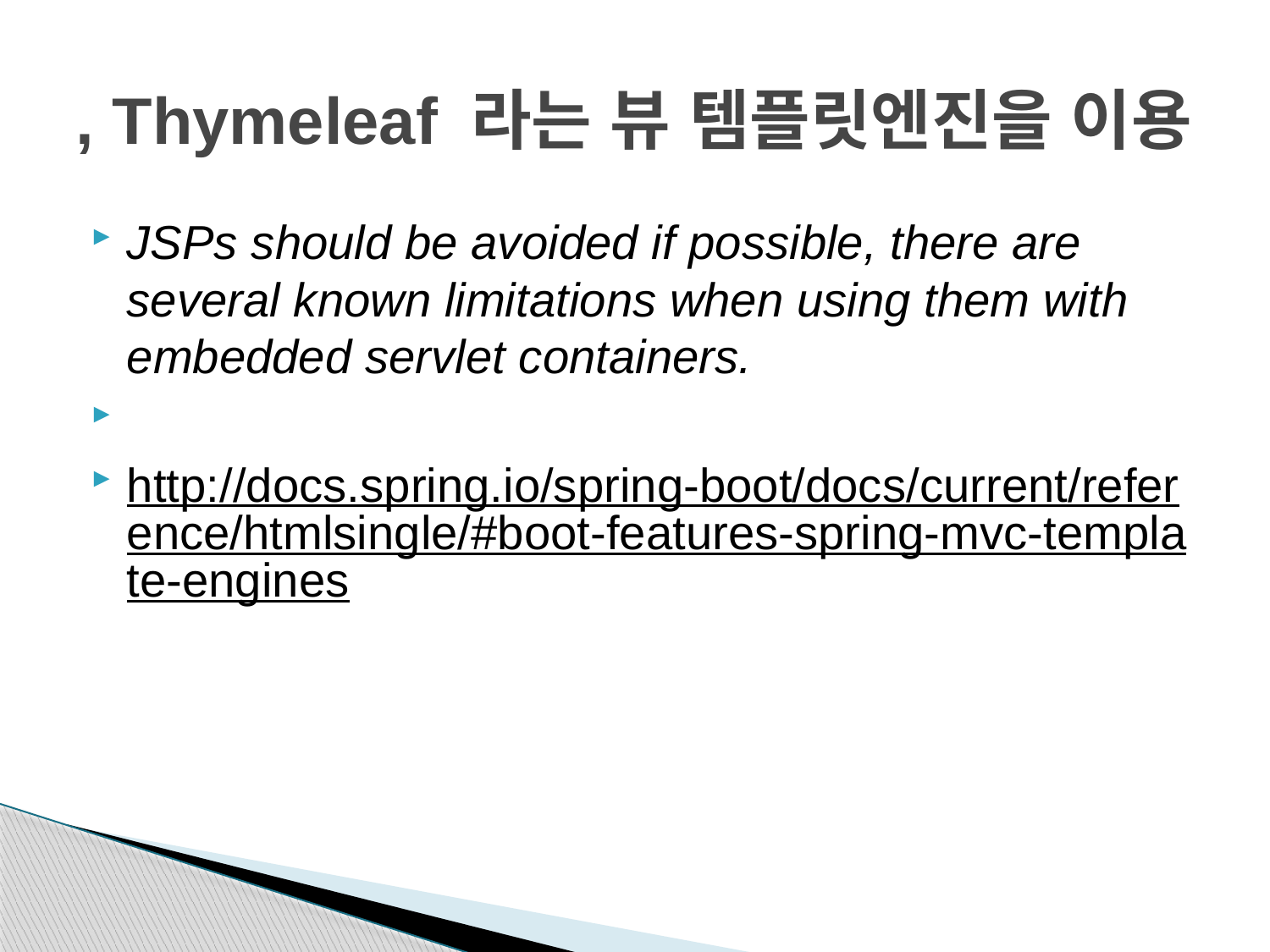

# , Thymeleaf 라는 뷰 템플릿엔진을 이용
JSPs should be avoided if possible, there are several known limitations when using them with embedded servlet containers.

http://docs.spring.io/spring-boot/docs/current/reference/htmlsingle/#boot-features-spring-mvc-template-engines